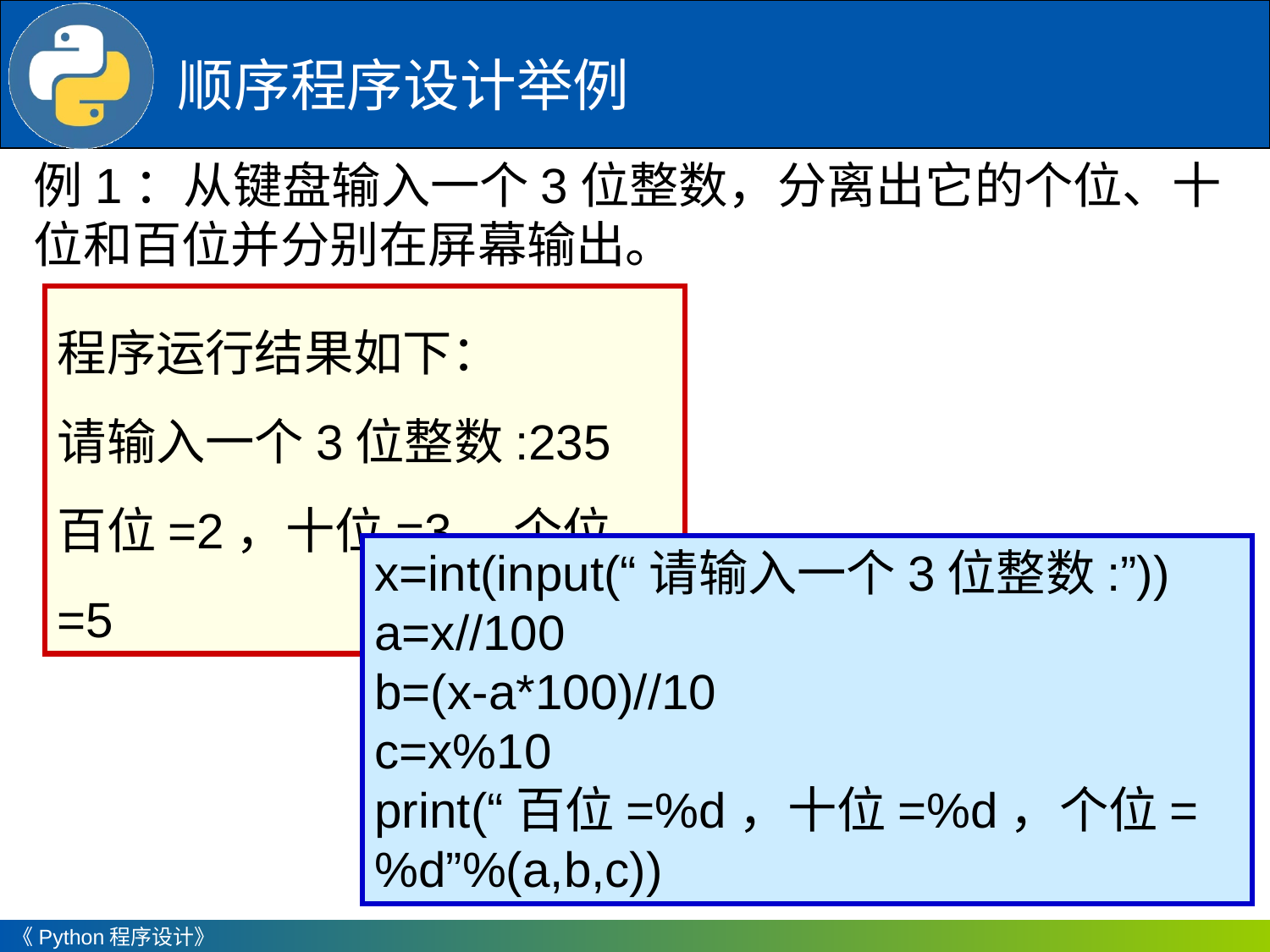

# 顺序程序设计举例
例1：从键盘输入一个3位整数，分离出它的个位、十位和百位并分别在屏幕输出。

程序运行结果如下：
请输入一个3位整数:235
百位=2，十位=3，个位=5
x=int(input(“请输入一个3位整数:”))
a=x//100
b=(x-a*100)//10
c=x%10
print(“百位=%d，十位=%d，个位=%d”%(a,b,c))